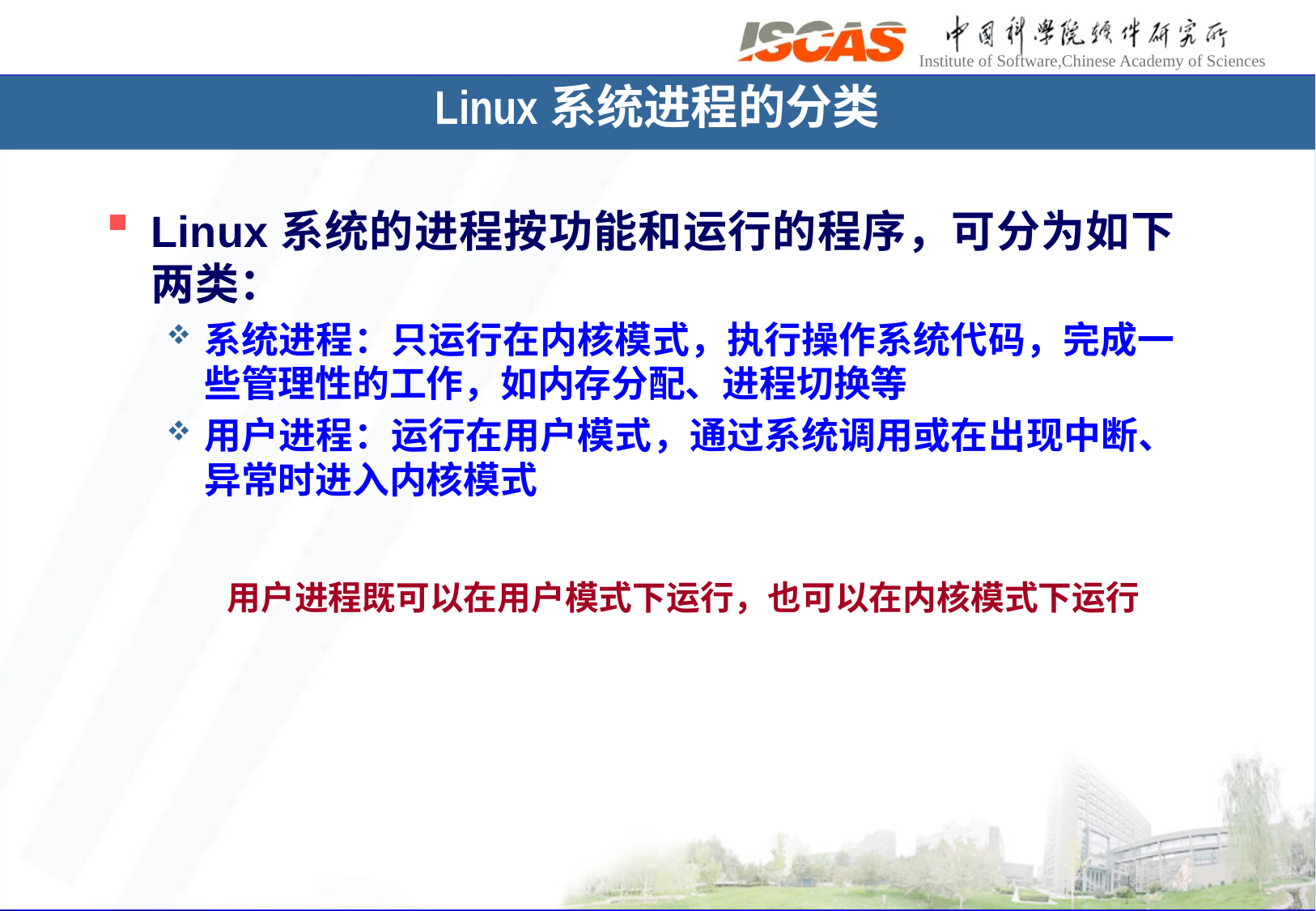

# Linux系统进程的分类
Linux系统的进程按功能和运行的程序，可分为如下两类：
系统进程：只运行在内核模式，执行操作系统代码，完成一些管理性的工作，如内存分配、进程切换等
用户进程：运行在用户模式，通过系统调用或在出现中断、异常时进入内核模式

用户进程既可以在用户模式下运行，也可以在内核模式下运行